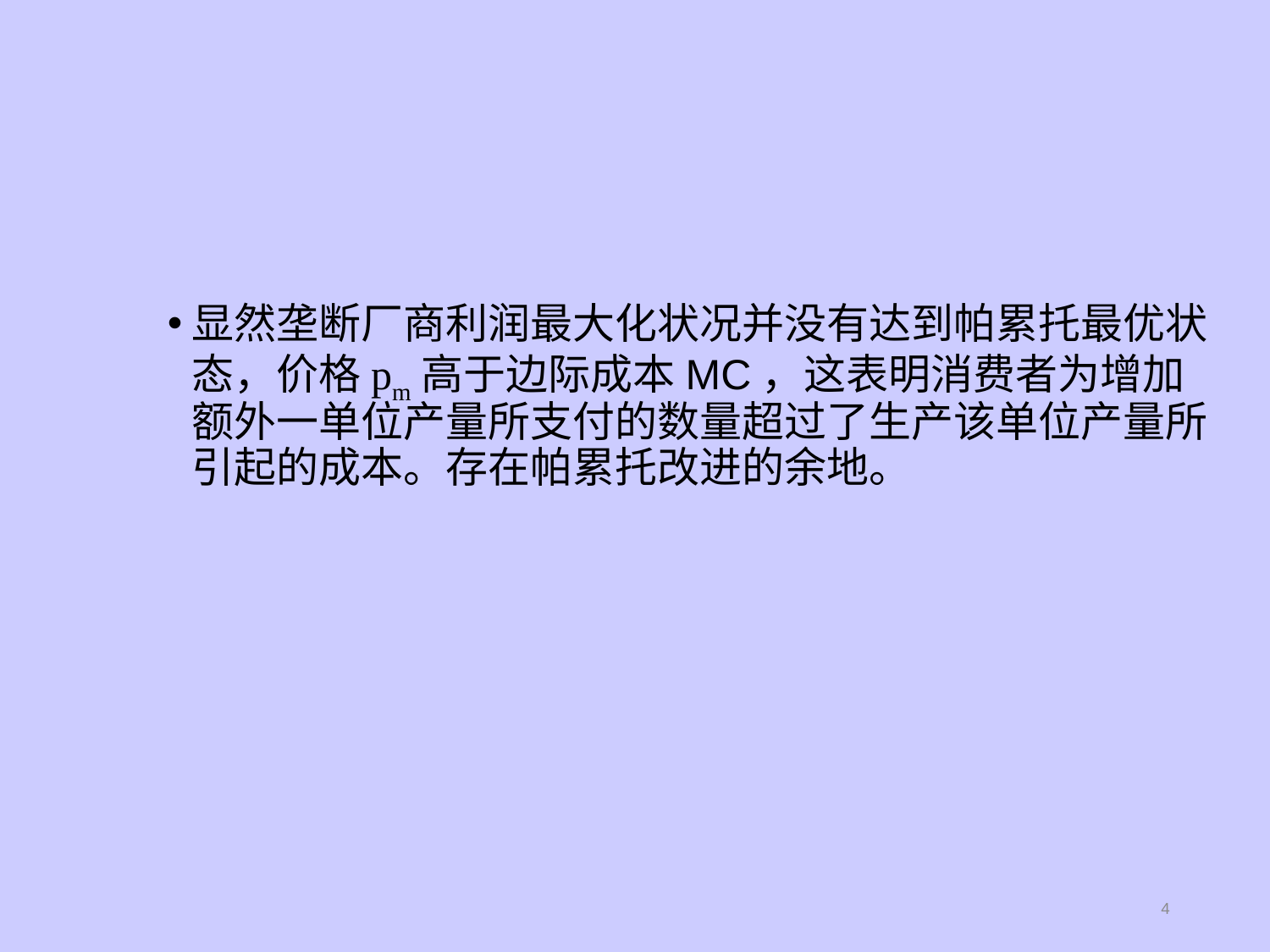

#
显然垄断厂商利润最大化状况并没有达到帕累托最优状态，价格pm高于边际成本MC，这表明消费者为增加额外一单位产量所支付的数量超过了生产该单位产量所引起的成本。存在帕累托改进的余地。
4